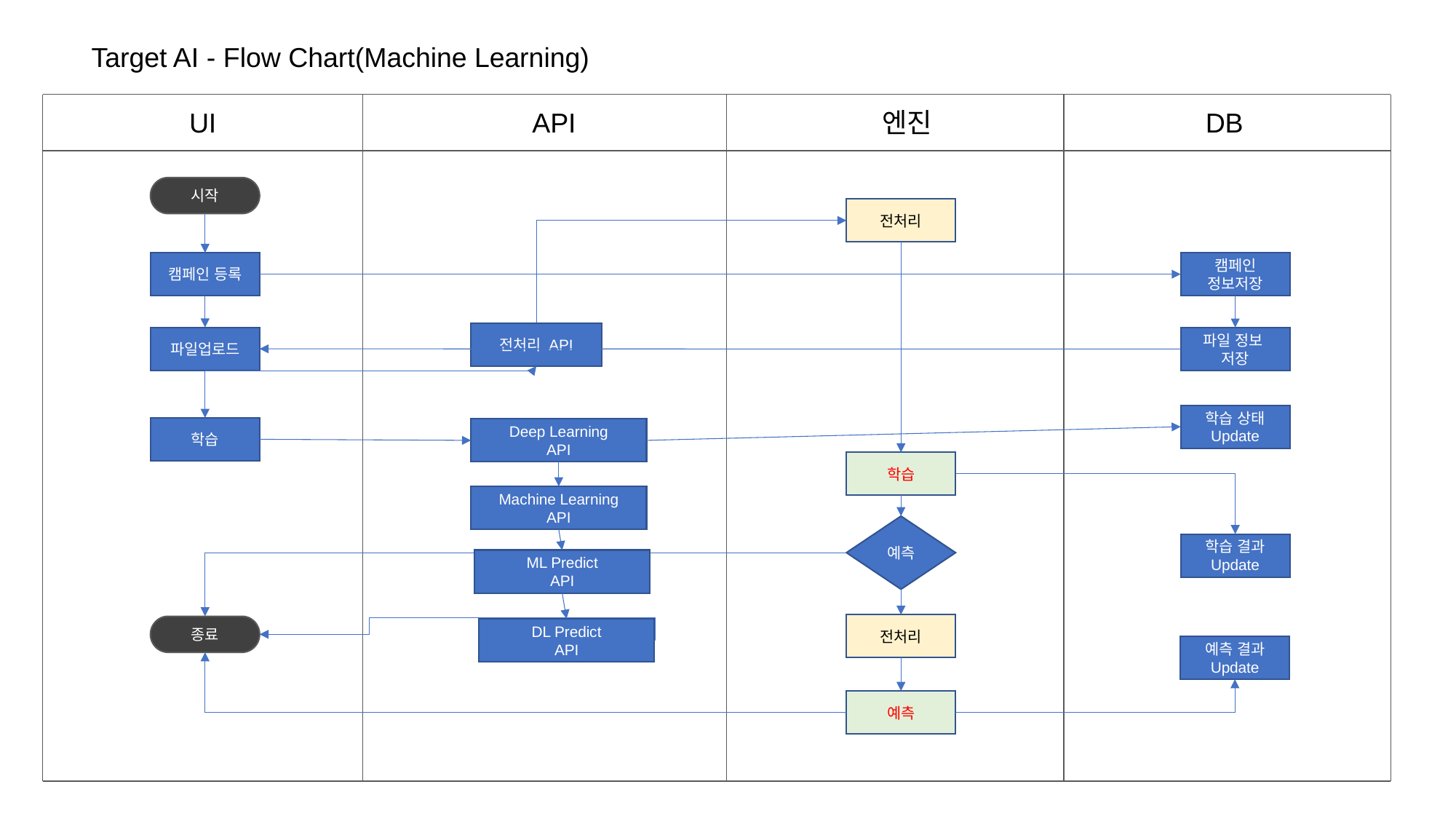

Target AI - Flow Chart(Machine Learning)
UI
API
엔진
DB
시작
전처리
캠페인 등록
캠페인 정보저장
전처리 API
파일업로드
파일 정보
저장
학습 상태
Update
학습
Deep Learning
API
학습
Machine Learning
API
예측
학습 결과
Update
ML Predict
API
전처리
종료
DL Predict
API
예측 결과
Update
예측